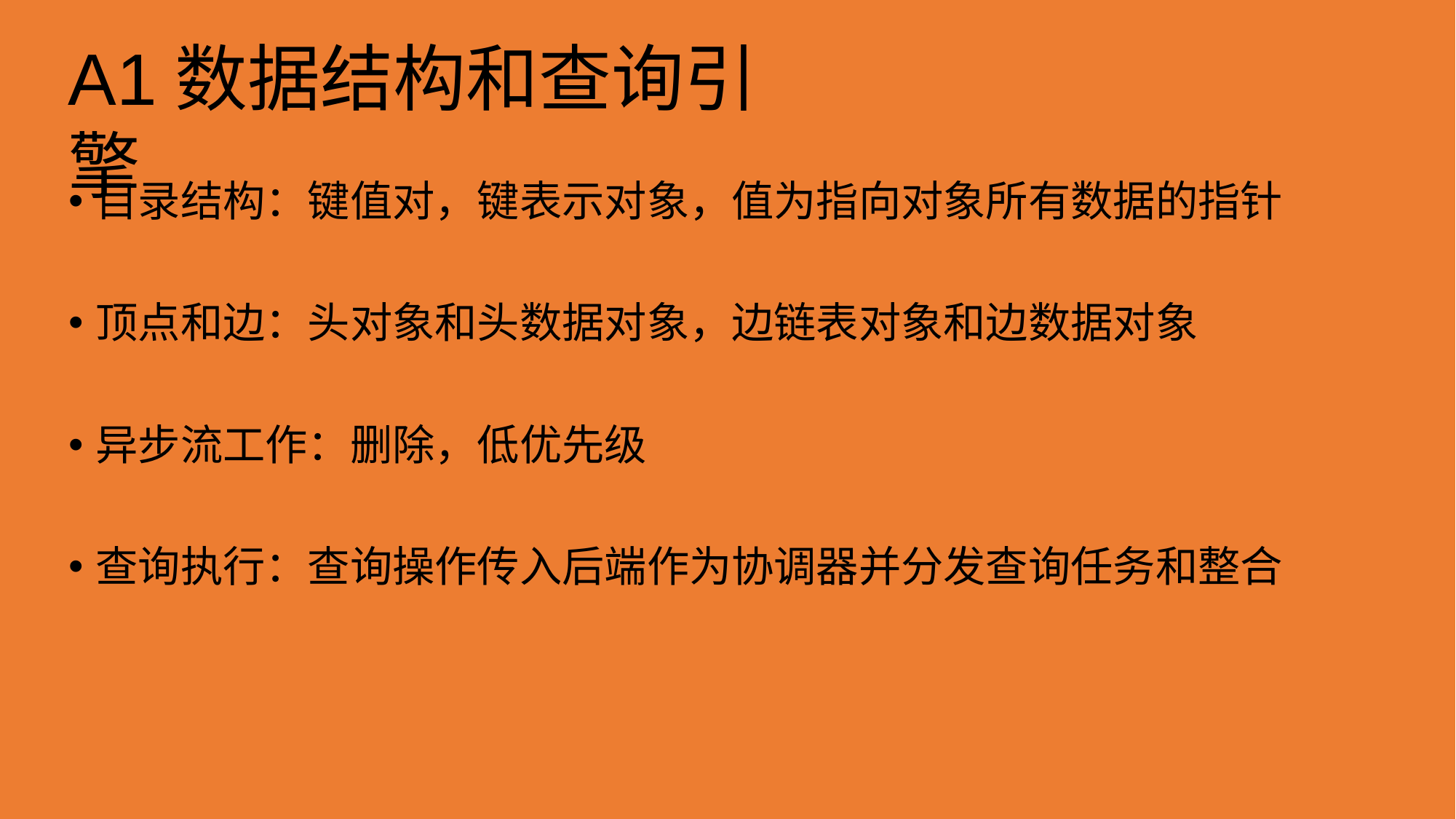

A1数据结构和查询引擎
目录结构：键值对，键表示对象，值为指向对象所有数据的指针

顶点和边：头对象和头数据对象，边链表对象和边数据对象

异步流工作：删除，低优先级

查询执行：查询操作传入后端作为协调器并分发查询任务和整合